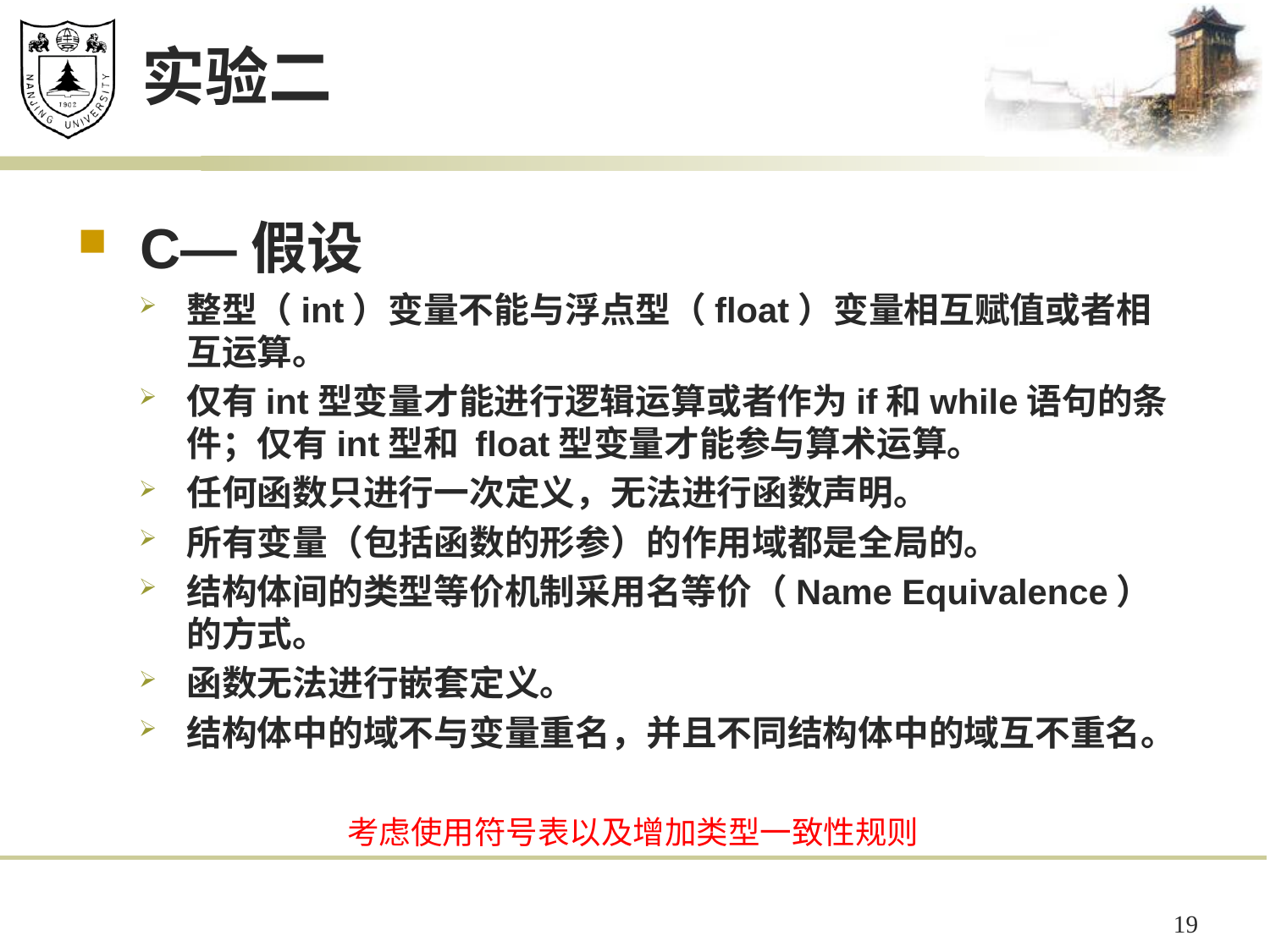

# 实验二
C—假设
整型（int）变量不能与浮点型（float）变量相互赋值或者相互运算。
仅有int型变量才能进行逻辑运算或者作为if和while语句的条件；仅有int型和 float型变量才能参与算术运算。
任何函数只进行一次定义，无法进行函数声明。
所有变量（包括函数的形参）的作用域都是全局的。
结构体间的类型等价机制采用名等价（Name Equivalence）的方式。
函数无法进行嵌套定义。
结构体中的域不与变量重名，并且不同结构体中的域互不重名。
考虑使用符号表以及增加类型一致性规则